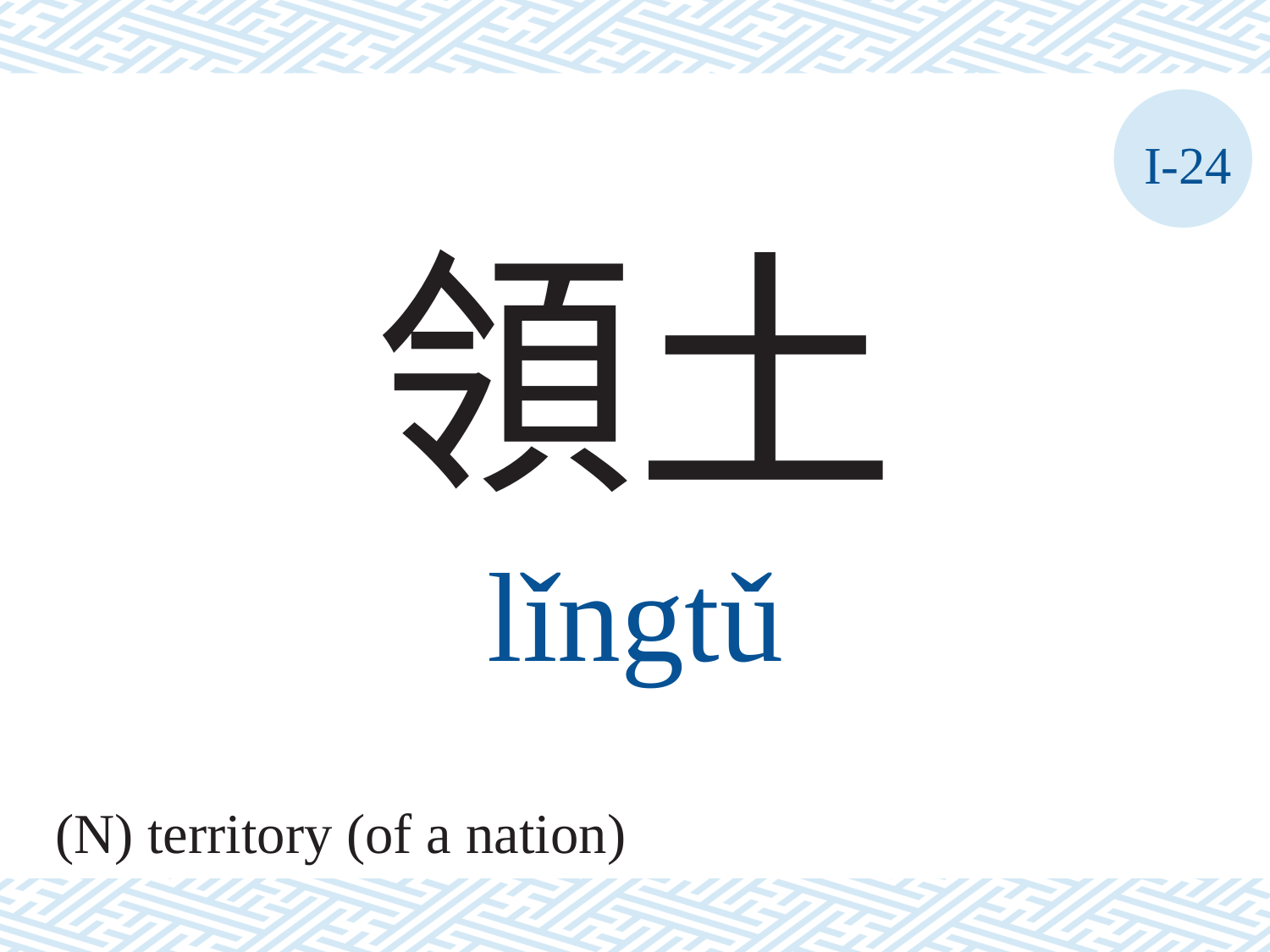

I-24
領土
lǐngtǔ
(N) territory (of a nation)